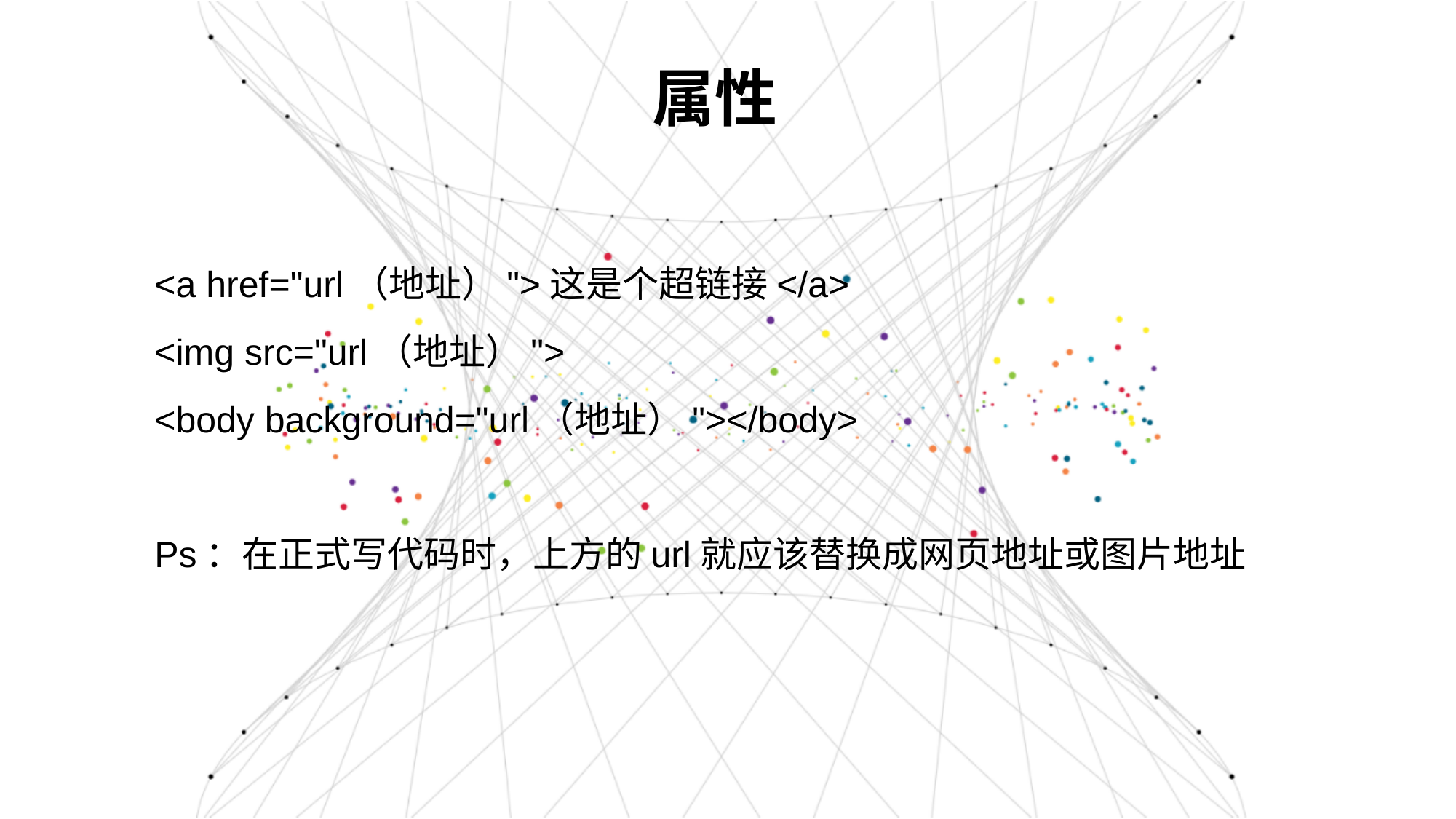

# 属性
<a href="url（地址）">这是个超链接</a>
<img src="url（地址）">
<body background="url（地址）"></body>

Ps：在正式写代码时，上方的url就应该替换成网页地址或图片地址